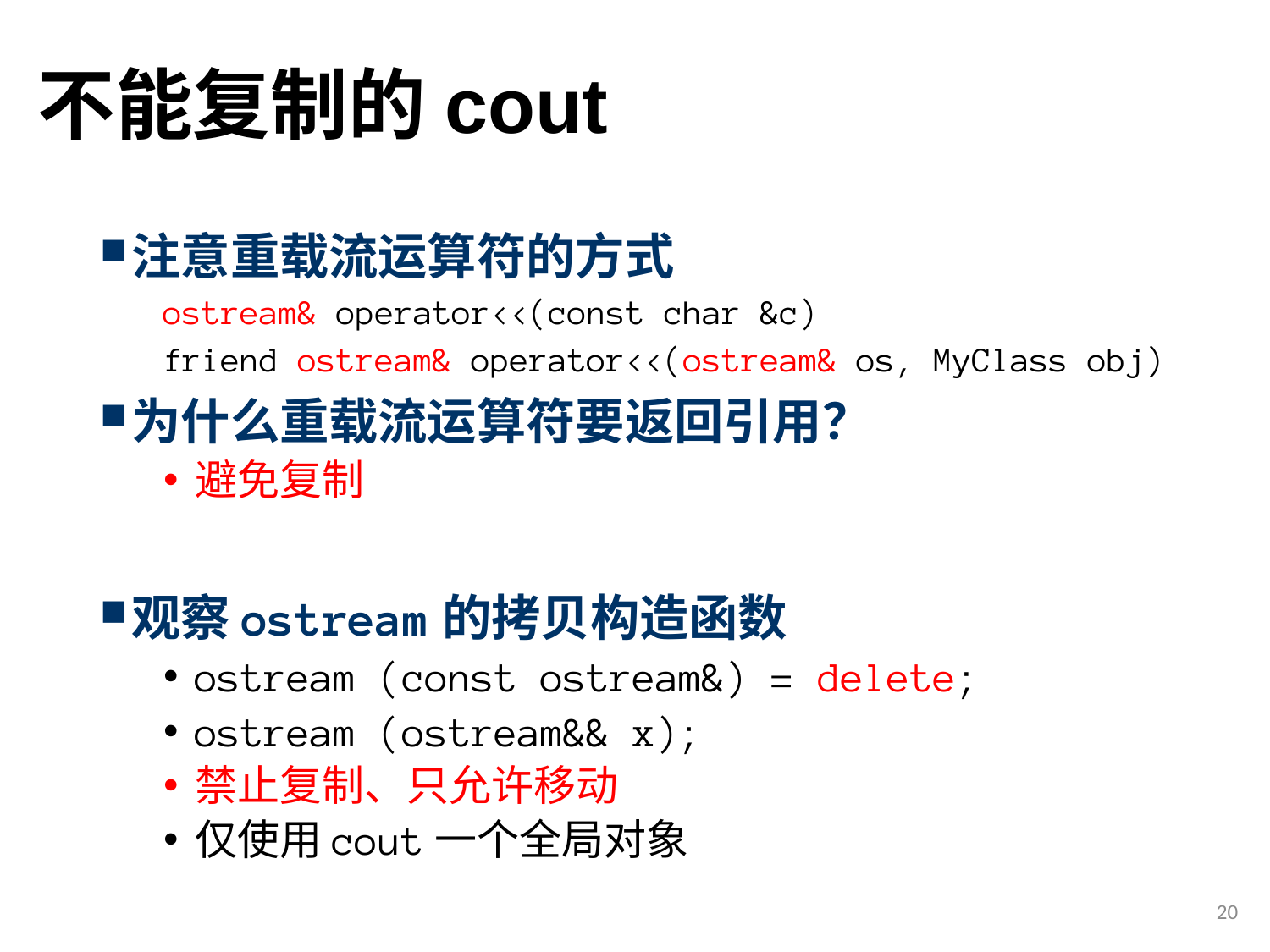

# 不能复制的cout
注意重载流运算符的方式
ostream& operator<<(const char &c)
friend ostream& operator<<(ostream& os, MyClass obj)
为什么重载流运算符要返回引用？
避免复制

观察ostream的拷贝构造函数
ostream (const ostream&) = delete;
ostream (ostream&& x);
禁止复制、只允许移动
仅使用cout一个全局对象

20